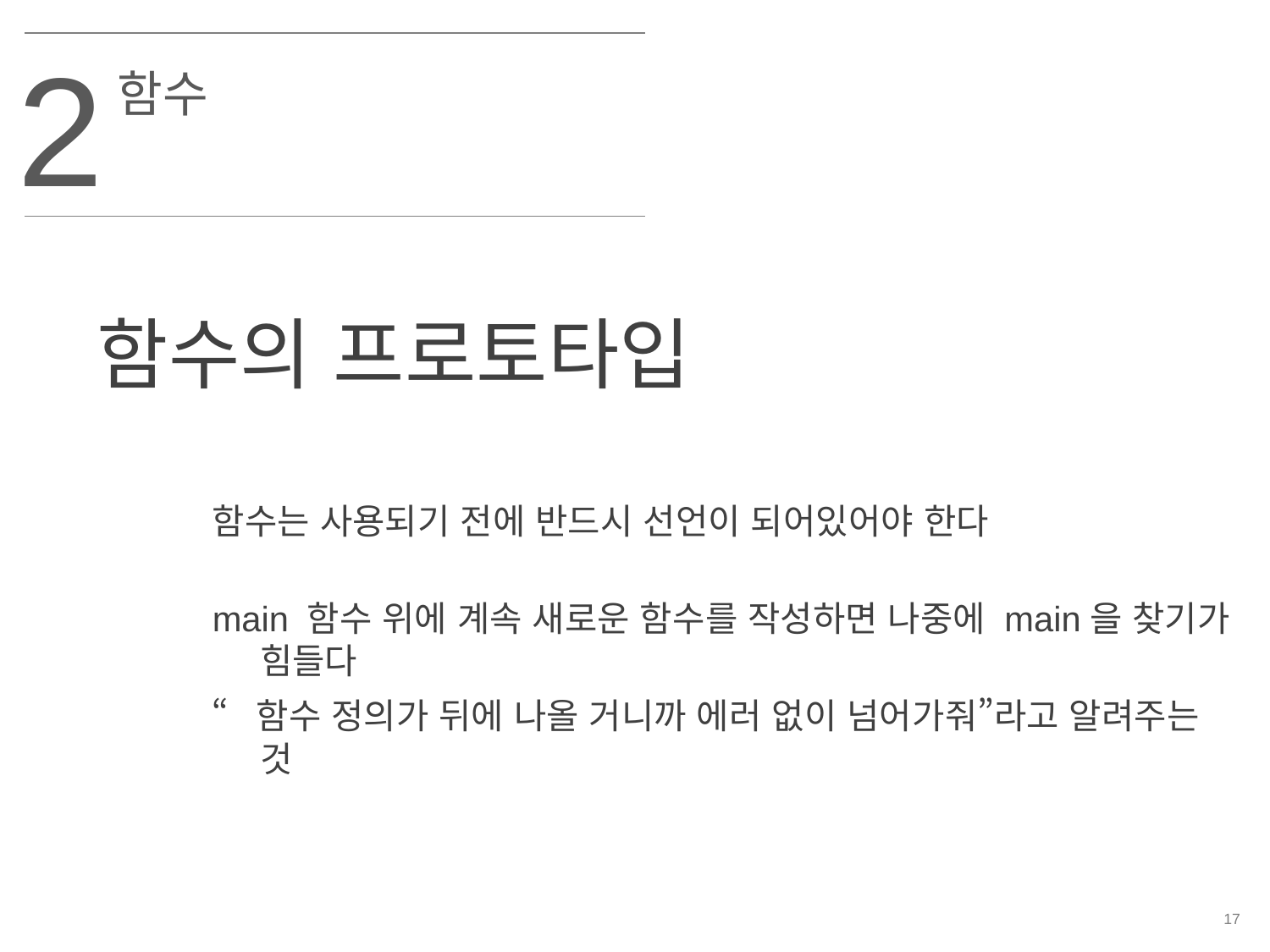

2
함수
함수의 프로토타입

함수는 사용되기 전에 반드시 선언이 되어있어야 한다
main 함수 위에 계속 새로운 함수를 작성하면 나중에 main을 찾기가 힘들다
“함수 정의가 뒤에 나올 거니까 에러 없이 넘어가줘”라고 알려주는 것